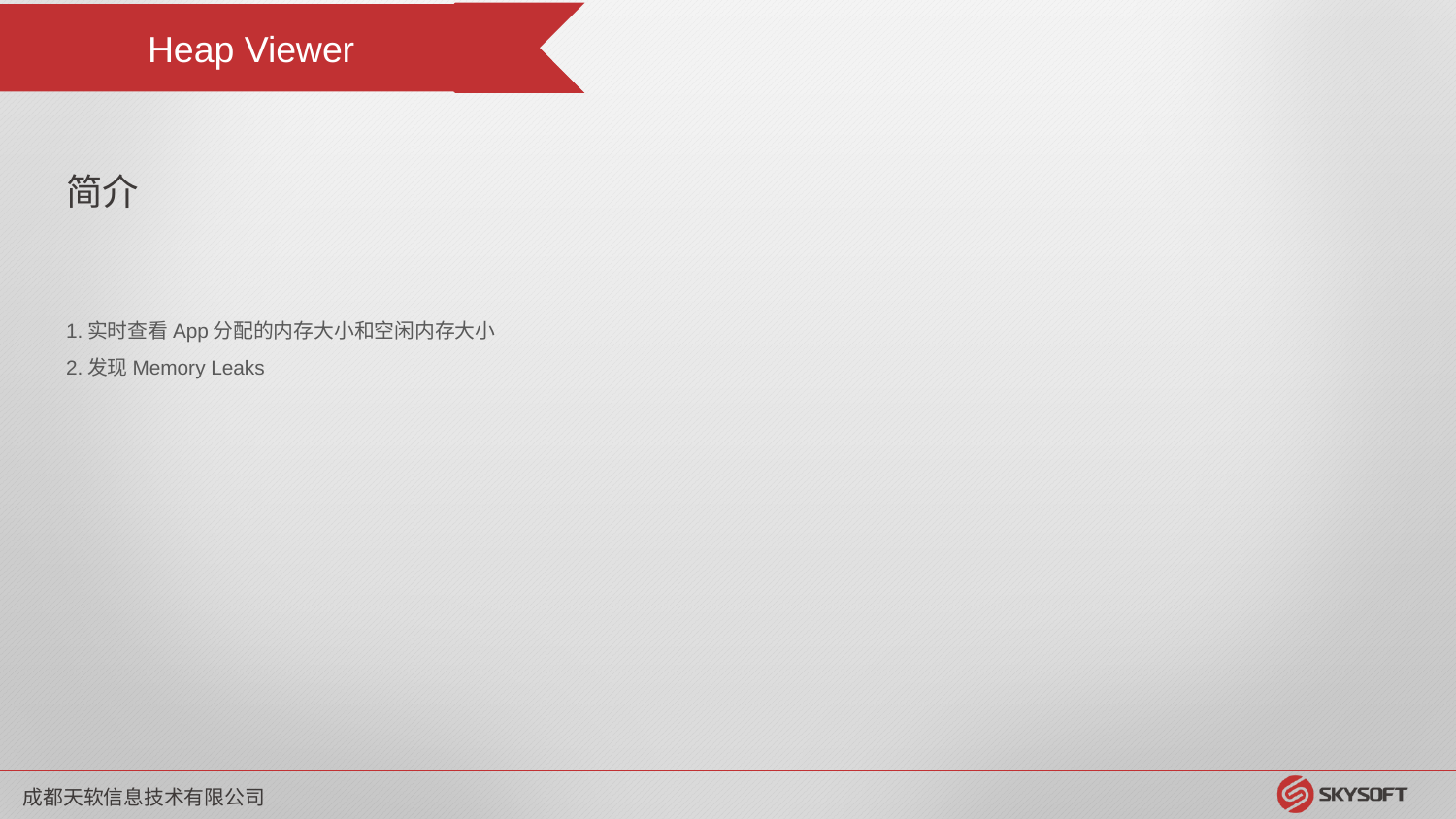

Heap Viewer
简介
1.实时查看App分配的内存大小和空闲内存大小
2.发现Memory Leaks
成都天软信息技术有限公司

9